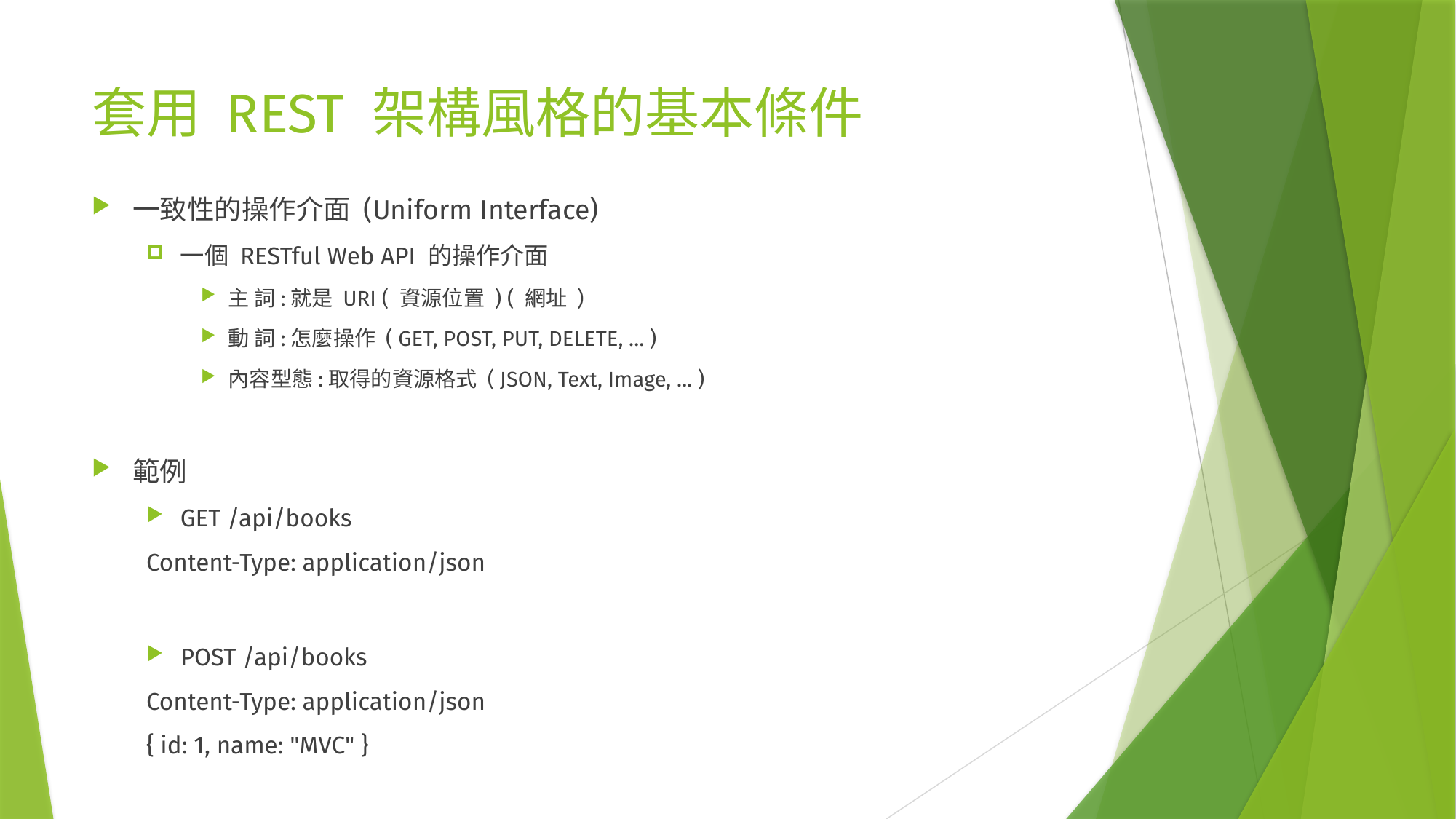

# 套用 REST 架構風格的基本條件
一致性的操作介面 (Uniform Interface)
一個 RESTful Web API 的操作介面
主 詞:就是 URI ( 資源位置 ) ( 網址 )
動 詞:怎麼操作 ( GET, POST, PUT, DELETE, ... )
內容型態:取得的資源格式 ( JSON, Text, Image, ... )

範例
GET /api/books
Content-Type: application/json

POST /api/books
Content-Type: application/json
{ id: 1, name: "MVC" }